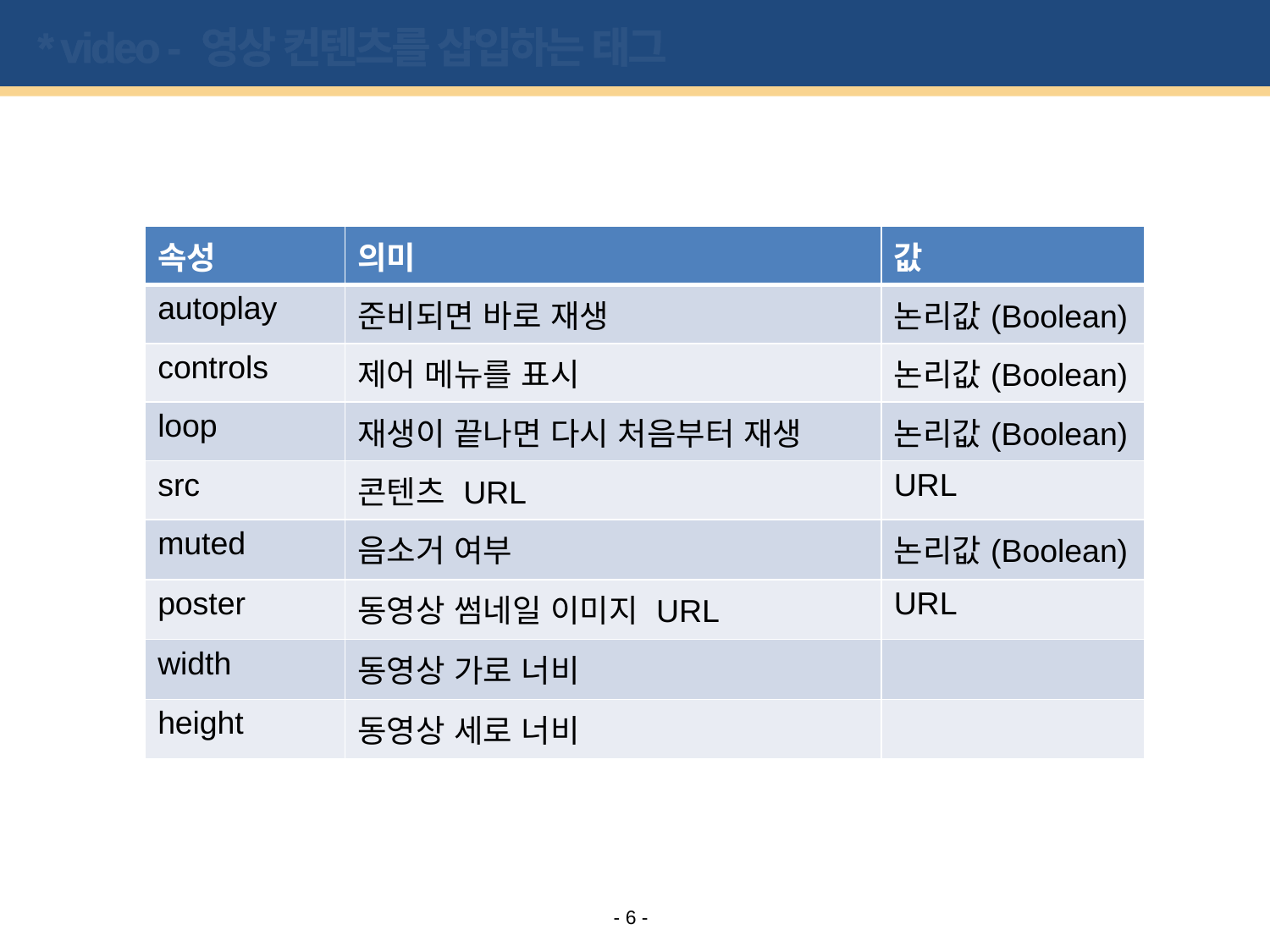

# * video - 영상 컨텐츠를 삽입하는 태그
| 속성 | 의미 | 값 |
| --- | --- | --- |
| autoplay | 준비되면 바로 재생 | 논리값(Boolean) |
| controls | 제어 메뉴를 표시 | 논리값(Boolean) |
| loop | 재생이 끝나면 다시 처음부터 재생 | 논리값(Boolean) |
| src | 콘텐츠 URL | URL |
| muted | 음소거 여부 | 논리값(Boolean) |
| poster | 동영상 썸네일 이미지 URL | URL |
| width | 동영상 가로 너비 |  |
| height | 동영상 세로 너비 |  |